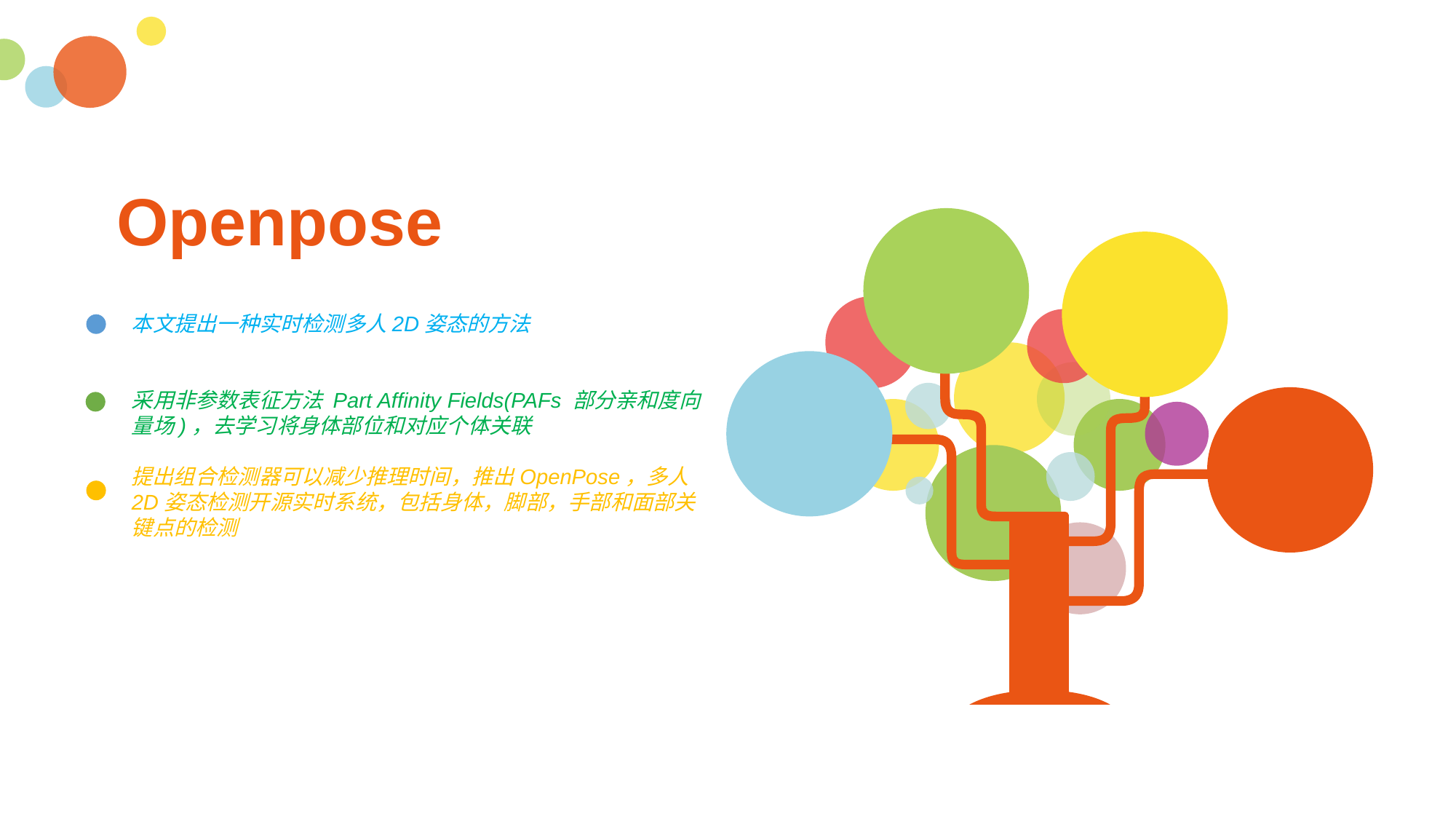

Openpose

本文提出一种实时检测多人2D姿态的方法

采用非参数表征方法 Part Affinity Fields(PAFs 部分亲和度向量场)，去学习将身体部位和对应个体关联

提出组合检测器可以减少推理时间，推出OpenPose，多人2D姿态检测开源实时系统，包括身体，脚部，手部和面部关键点的检测